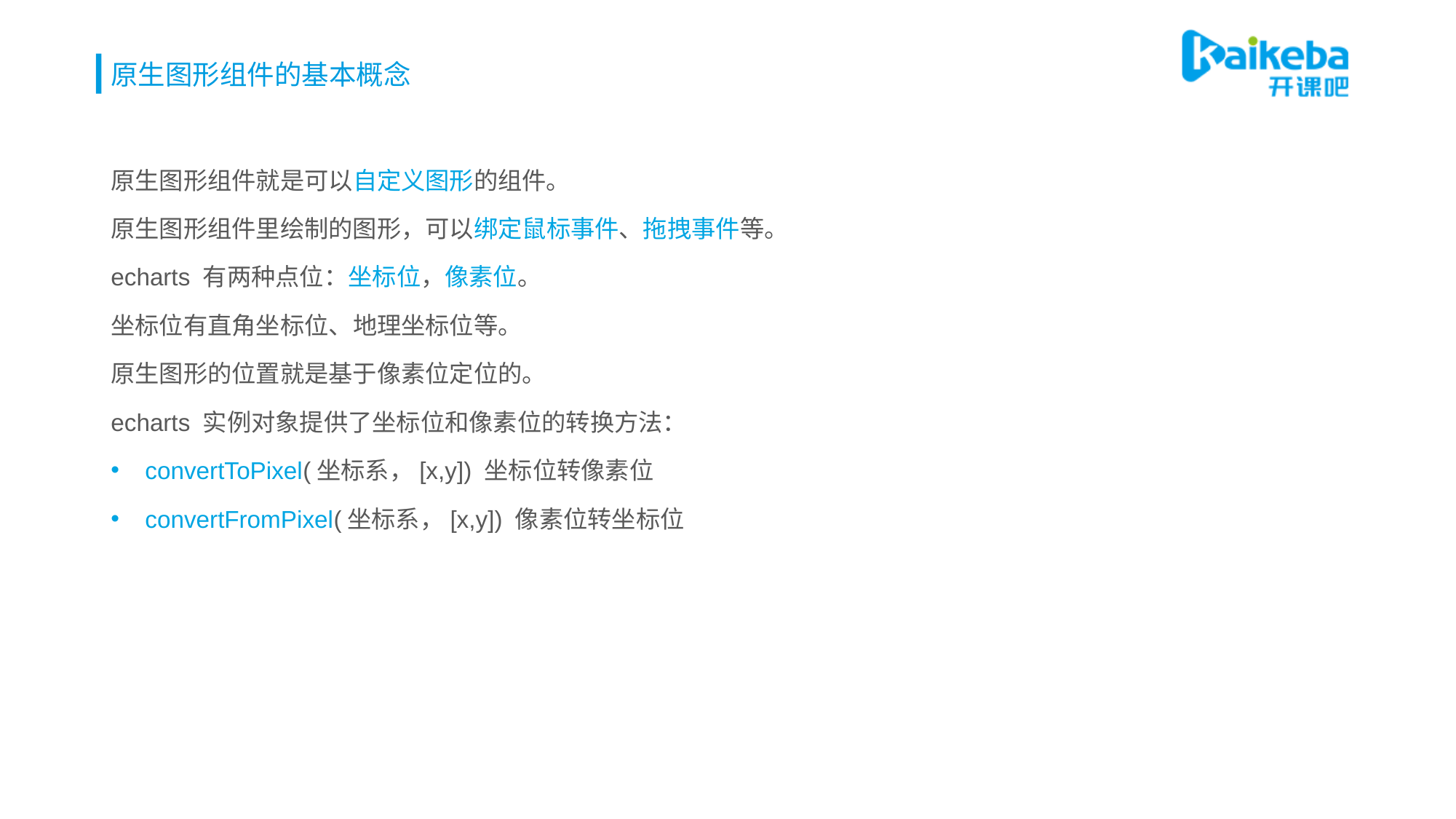

# 原生图形组件的基本概念
原生图形组件就是可以自定义图形的组件。
原生图形组件里绘制的图形，可以绑定鼠标事件、拖拽事件等。
echarts 有两种点位：坐标位，像素位。
坐标位有直角坐标位、地理坐标位等。
原生图形的位置就是基于像素位定位的。
echarts 实例对象提供了坐标位和像素位的转换方法：
convertToPixel(坐标系，[x,y]) 坐标位转像素位
convertFromPixel(坐标系，[x,y]) 像素位转坐标位